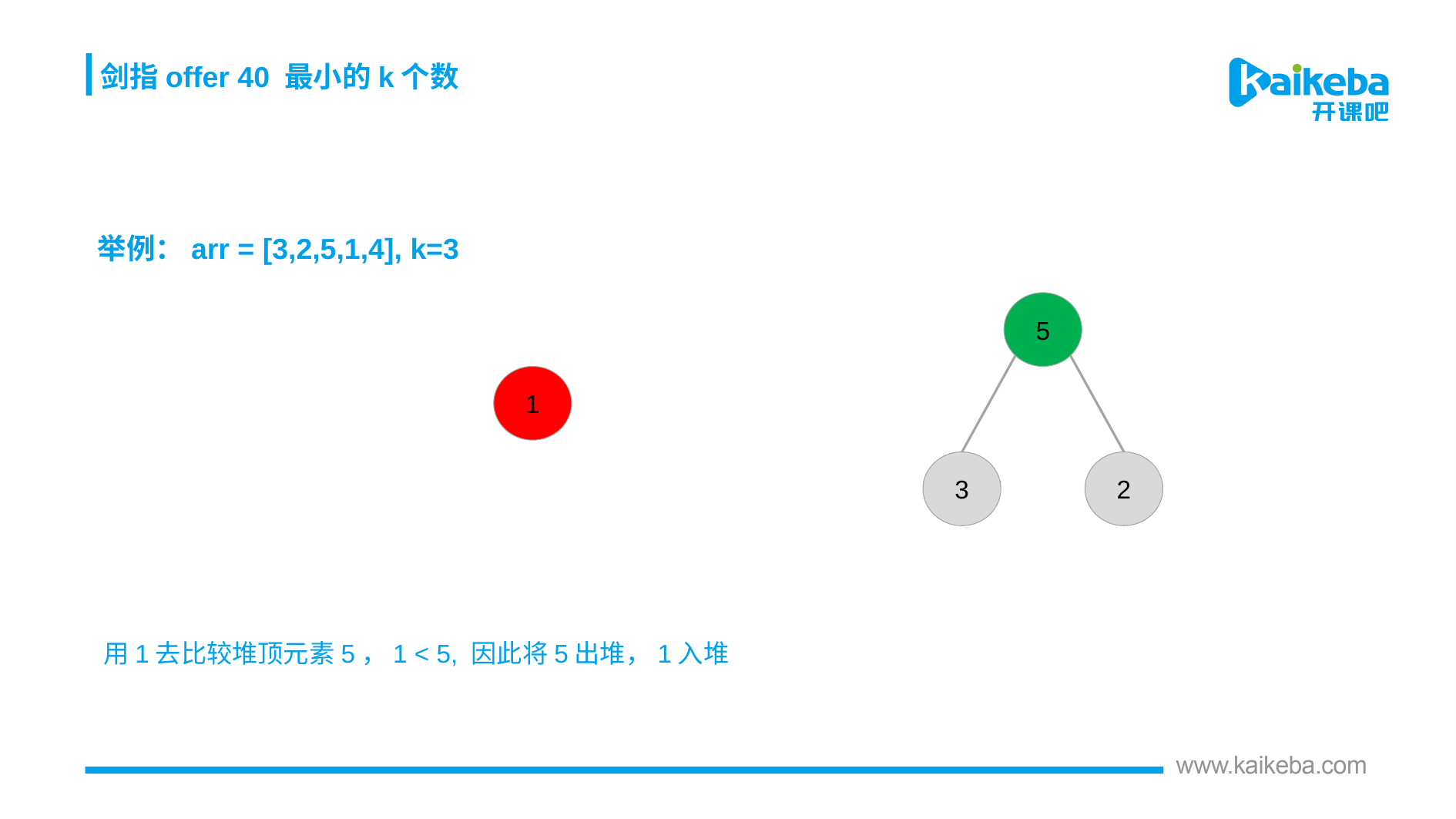

剑指offer 40 最小的k个数
举例：arr = [3,2,5,1,4], k=3
5
1
3
2
用1去比较堆顶元素5，1 < 5, 因此将5出堆，1入堆